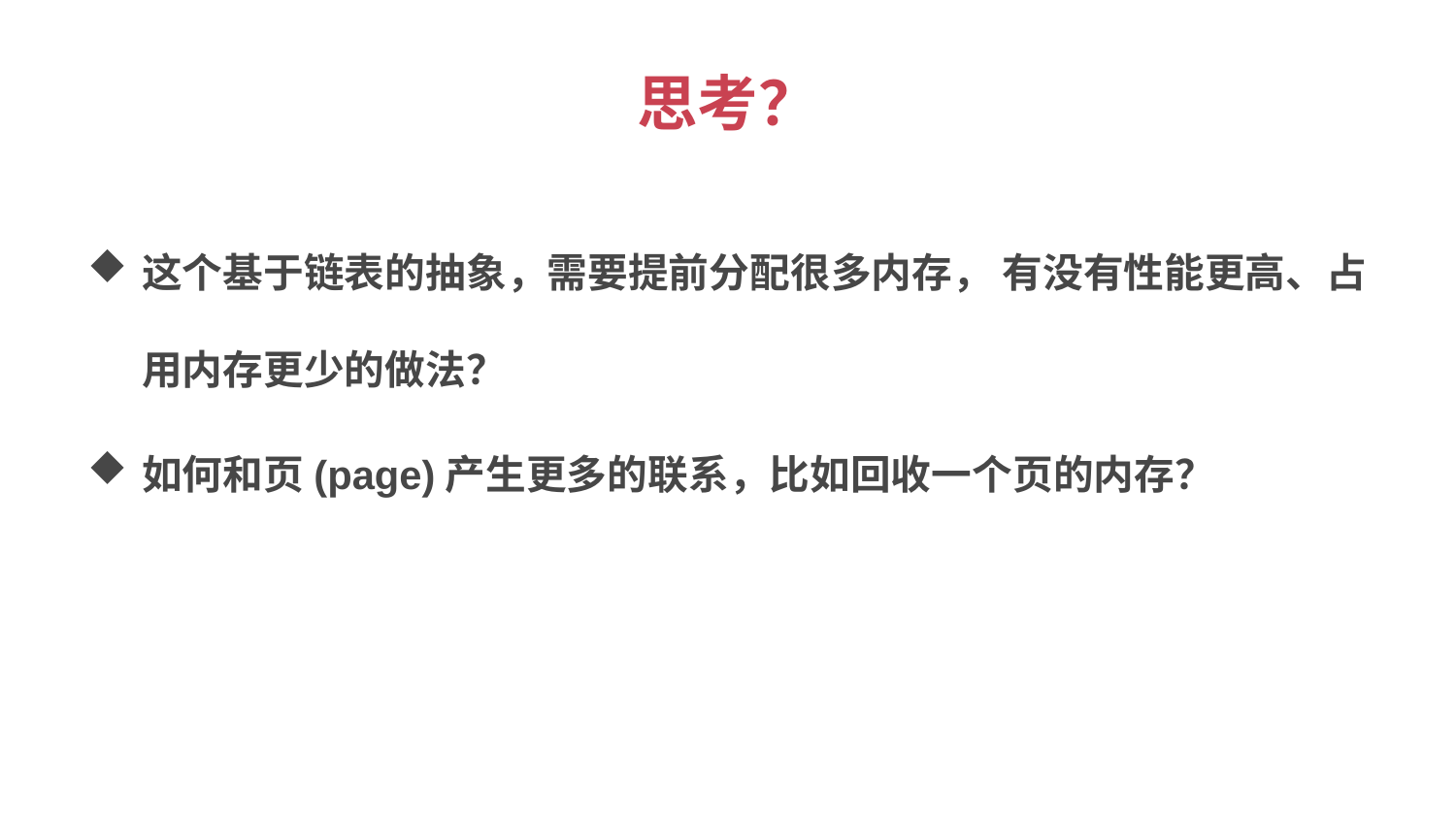

# 思考？
这个基于链表的抽象，需要提前分配很多内存， 有没有性能更高、占用内存更少的做法？
如何和页(page)产生更多的联系，比如回收一个页的内存？